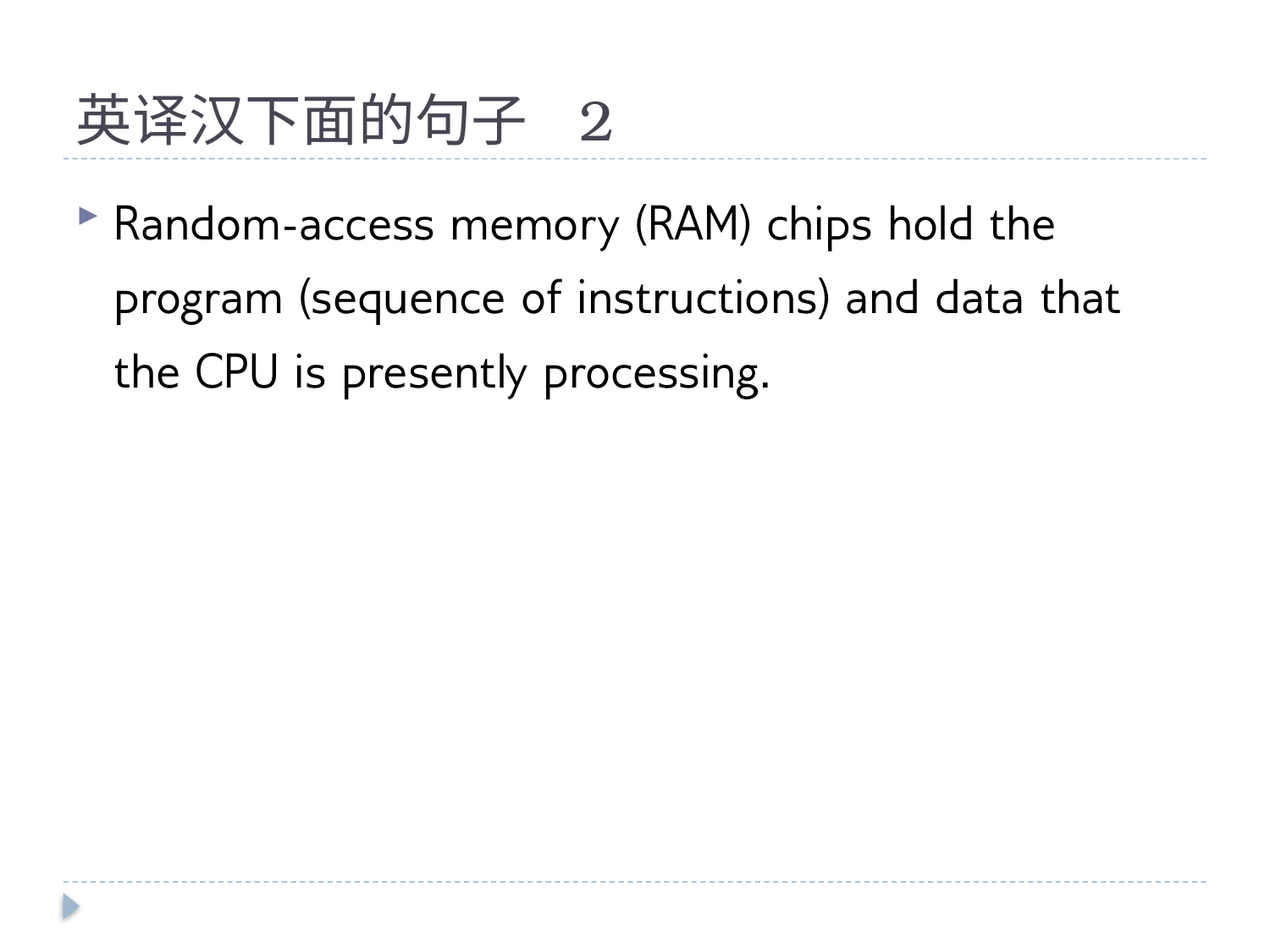

# 英译汉下面的句子   2
Random-access memory (RAM) chips hold the program (sequence of instructions) and data that the CPU is presently processing.